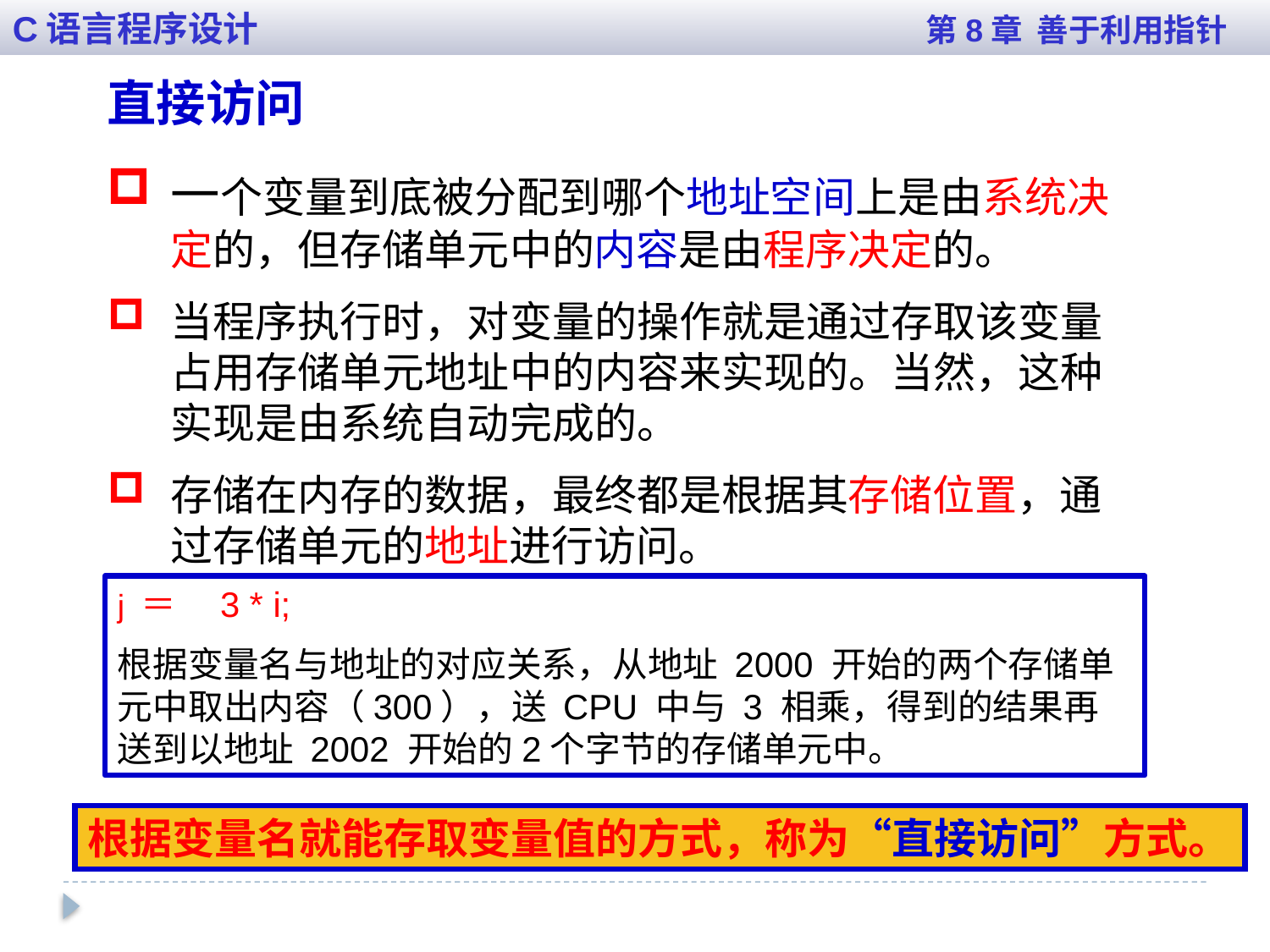

C语言程序设计                                                                                   第8章  善于利用指针
直接访问
一个变量到底被分配到哪个地址空间上是由系统决定的，但存储单元中的内容是由程序决定的。
当程序执行时，对变量的操作就是通过存取该变量占用存储单元地址中的内容来实现的。当然，这种实现是由系统自动完成的。
存储在内存的数据，最终都是根据其存储位置，通过存储单元的地址进行访问。
j ＝　3 * i;
根据变量名与地址的对应关系，从地址 2000 开始的两个存储单元中取出内容（300），送 CPU 中与 3 相乘，得到的结果再送到以地址 2002 开始的2个字节的存储单元中。
根据变量名就能存取变量值的方式，称为“直接访问”方式。